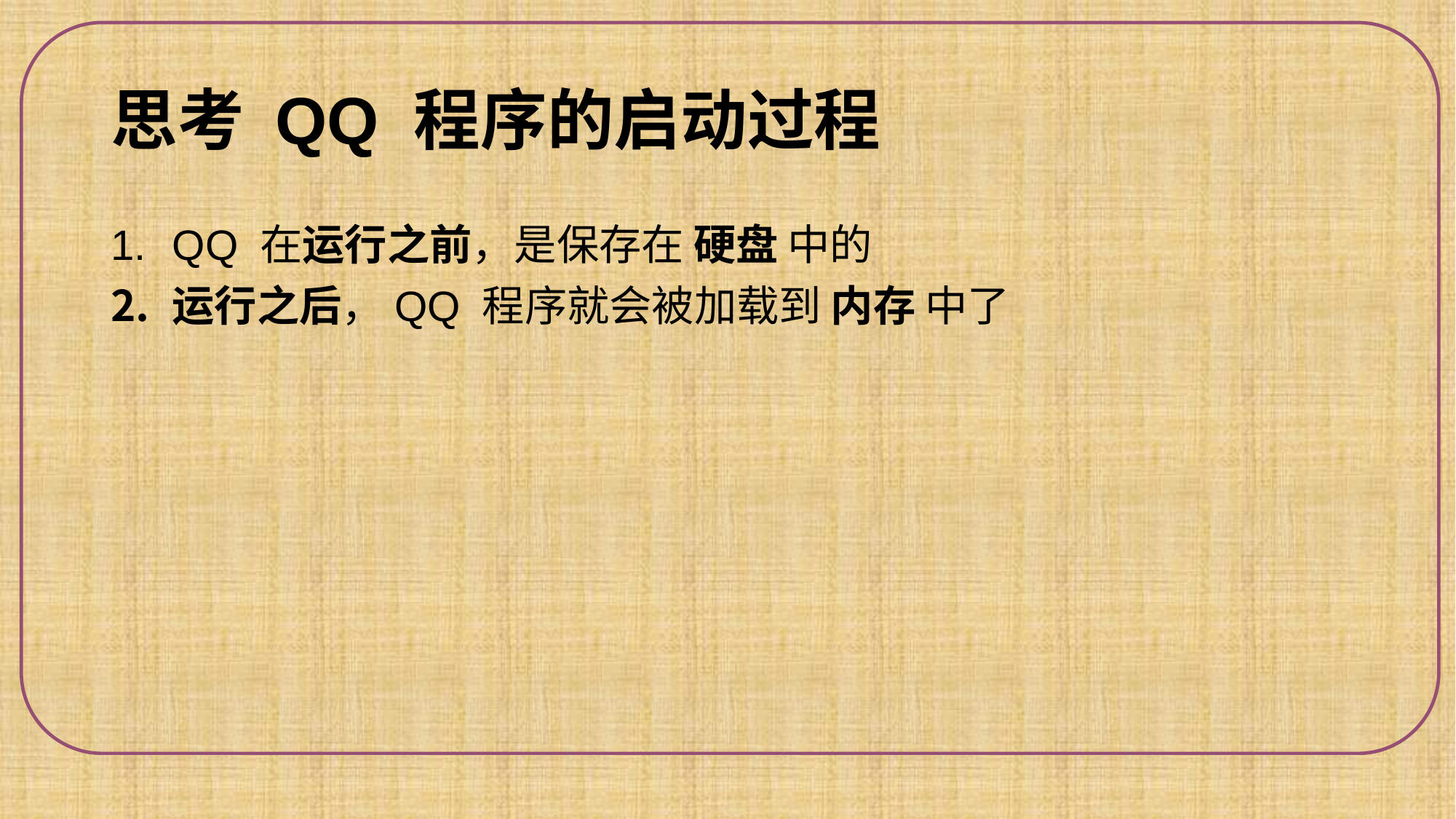

# 思考 QQ 程序的启动过程
QQ 在运行之前，是保存在 硬盘 中的
运行之后，QQ 程序就会被加载到 内存 中了